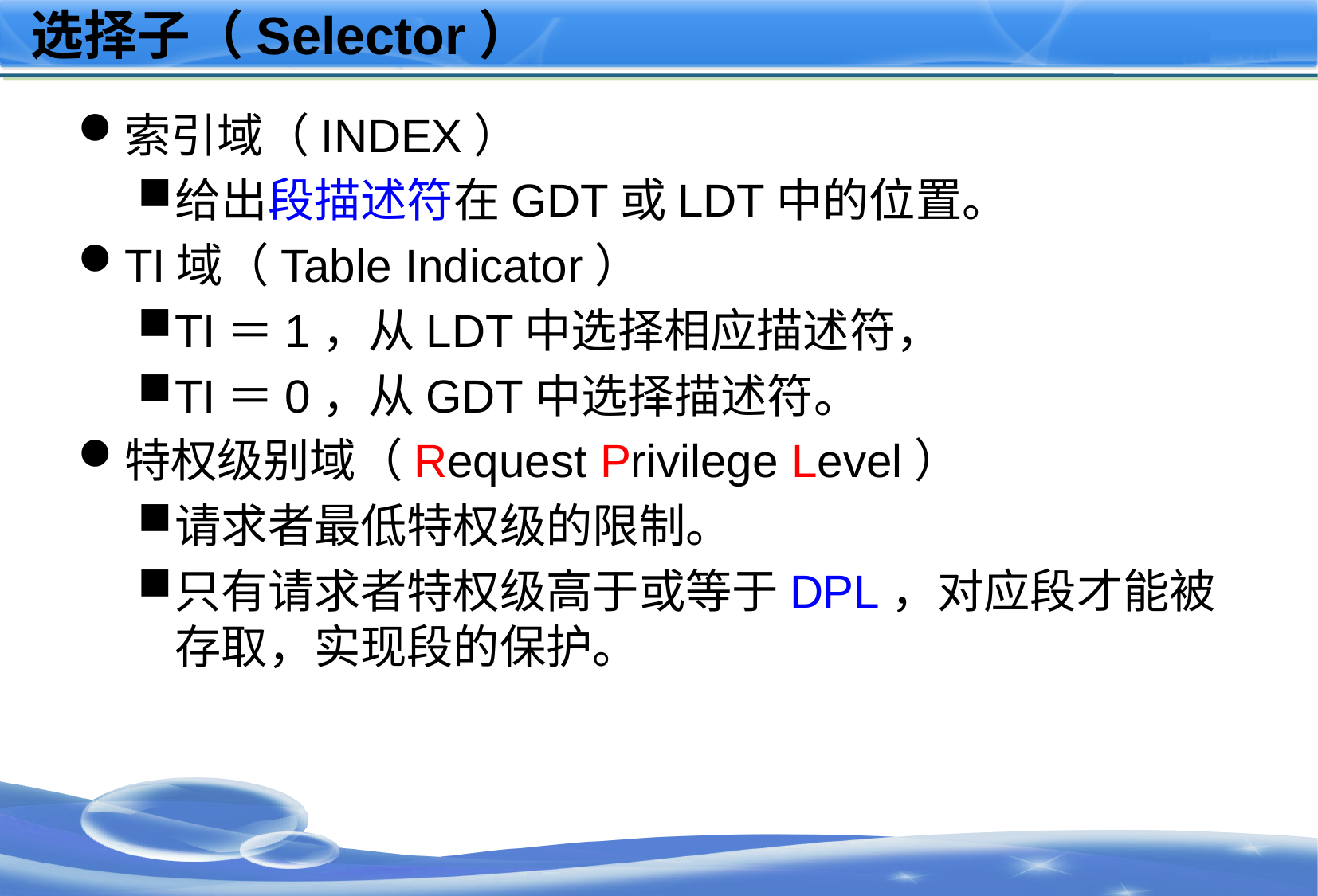

# 选择子（Selector）
索引域（INDEX）
给出段描述符在GDT或LDT中的位置。
TI域（Table Indicator）
TI＝1，从LDT中选择相应描述符，
TI＝0，从GDT中选择描述符。
特权级别域（Request Privilege Level）
请求者最低特权级的限制。
只有请求者特权级高于或等于DPL，对应段才能被存取，实现段的保护。